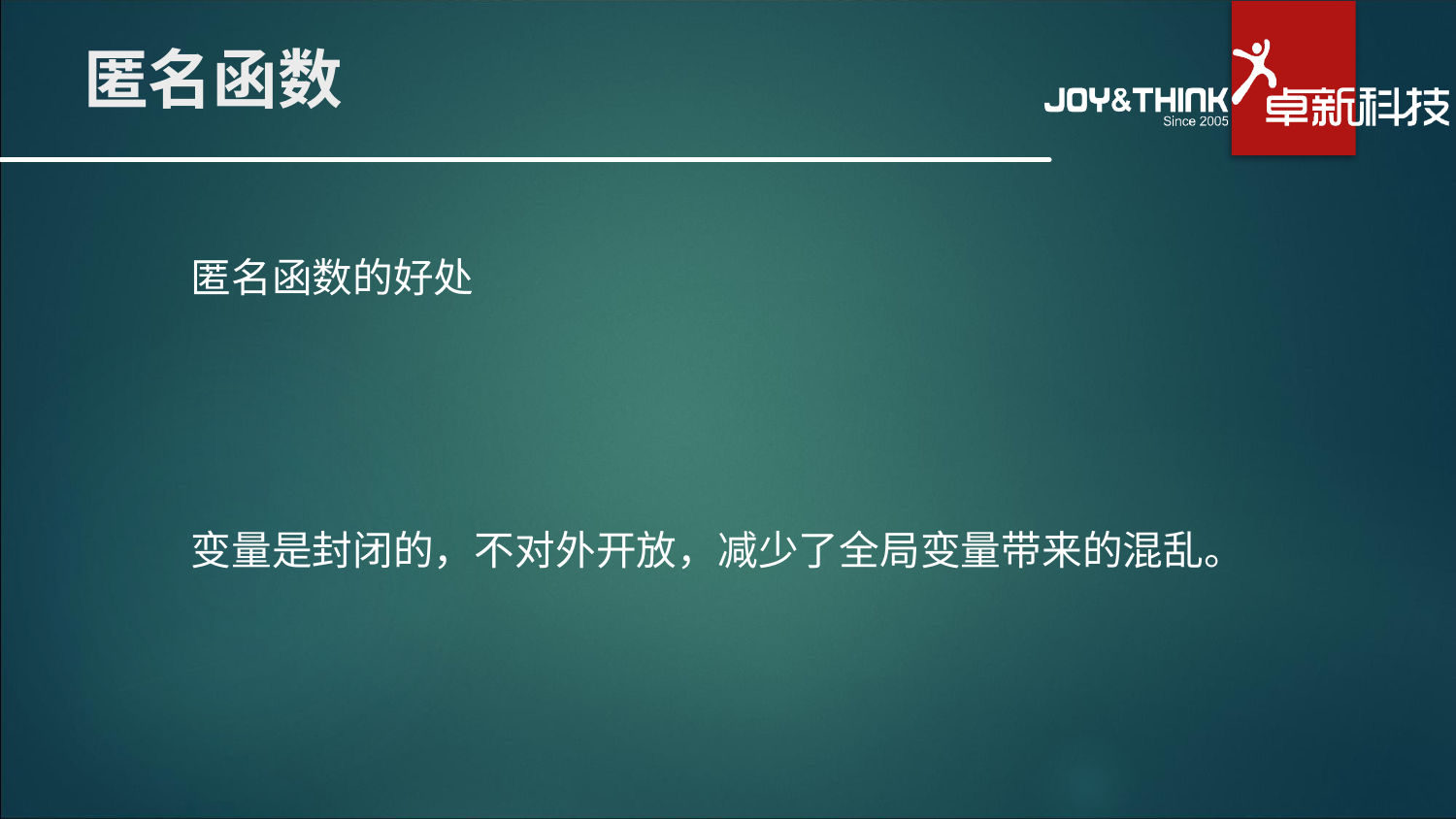

# 匿名函数
匿名函数的好处
变量是封闭的，不对外开放，减少了全局变量带来的混乱。